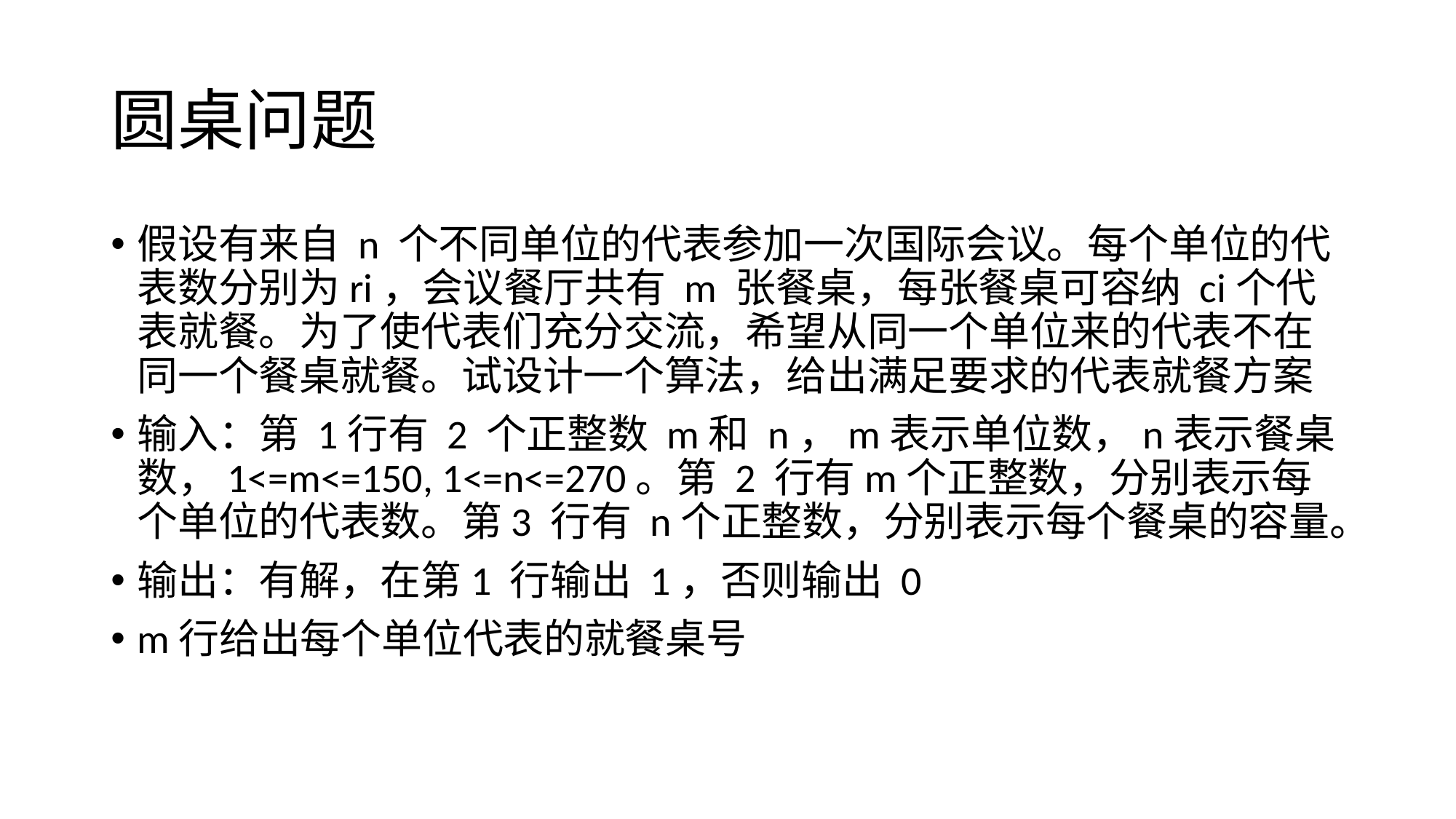

# 圆桌问题
假设有来自 n 个不同单位的代表参加一次国际会议。每个单位的代表数分别为ri，会议餐厅共有 m 张餐桌，每张餐桌可容纳 ci个代表就餐。为了使代表们充分交流，希望从同一个单位来的代表不在同一个餐桌就餐。试设计一个算法，给出满足要求的代表就餐方案
输入：第 1行有 2 个正整数 m和 n，m表示单位数，n表示餐桌数，1<=m<=150, 1<=n<=270。第 2 行有m个正整数，分别表示每个单位的代表数。第3 行有 n个正整数，分别表示每个餐桌的容量。
输出：有解，在第1 行输出 1，否则输出 0
m行给出每个单位代表的就餐桌号